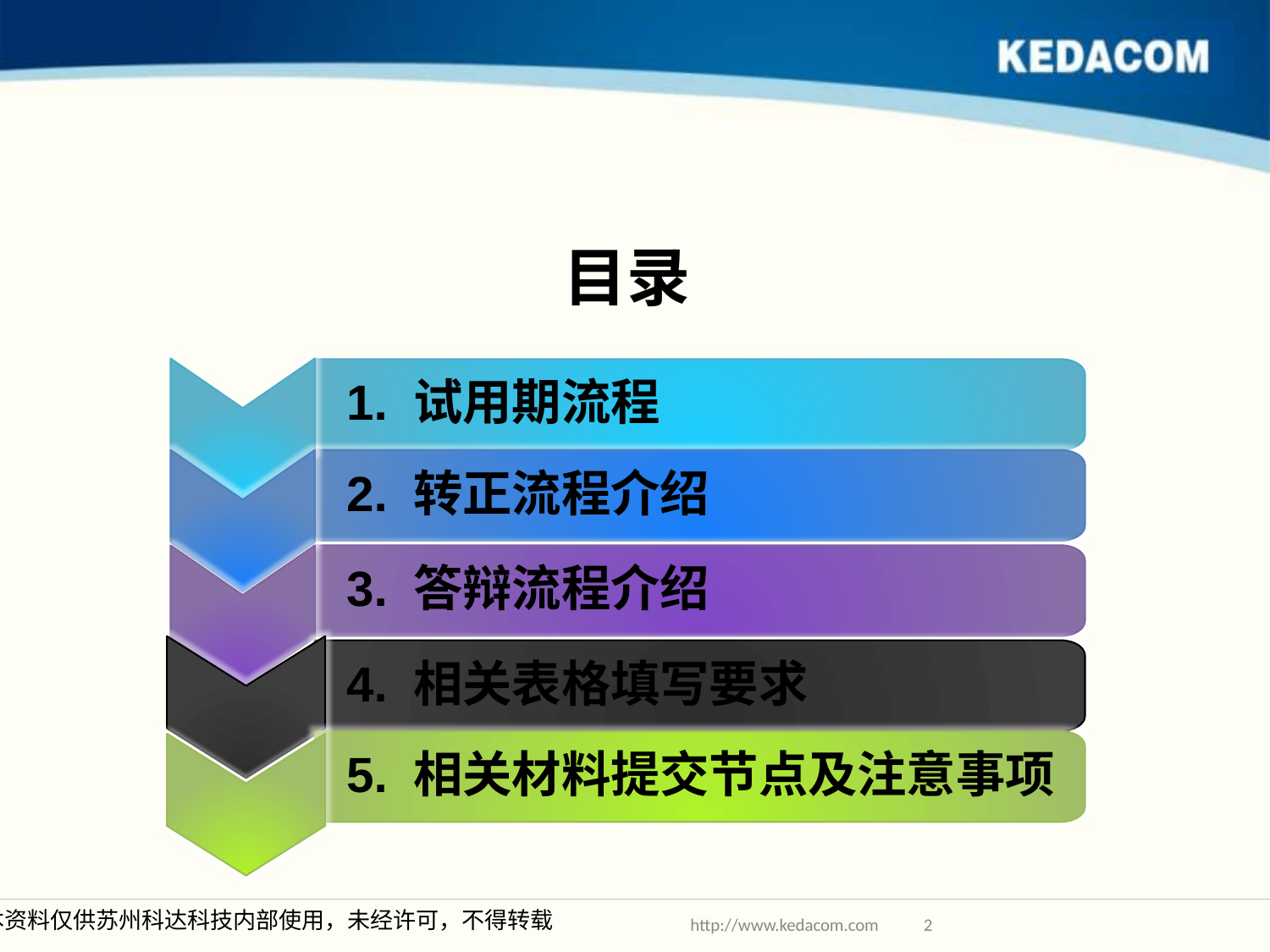

目录

1. 试用期流程

2. 转正流程介绍

3. 答辩流程介绍

4. 相关表格填写要求
5. 相关材料提交节点及注意事项